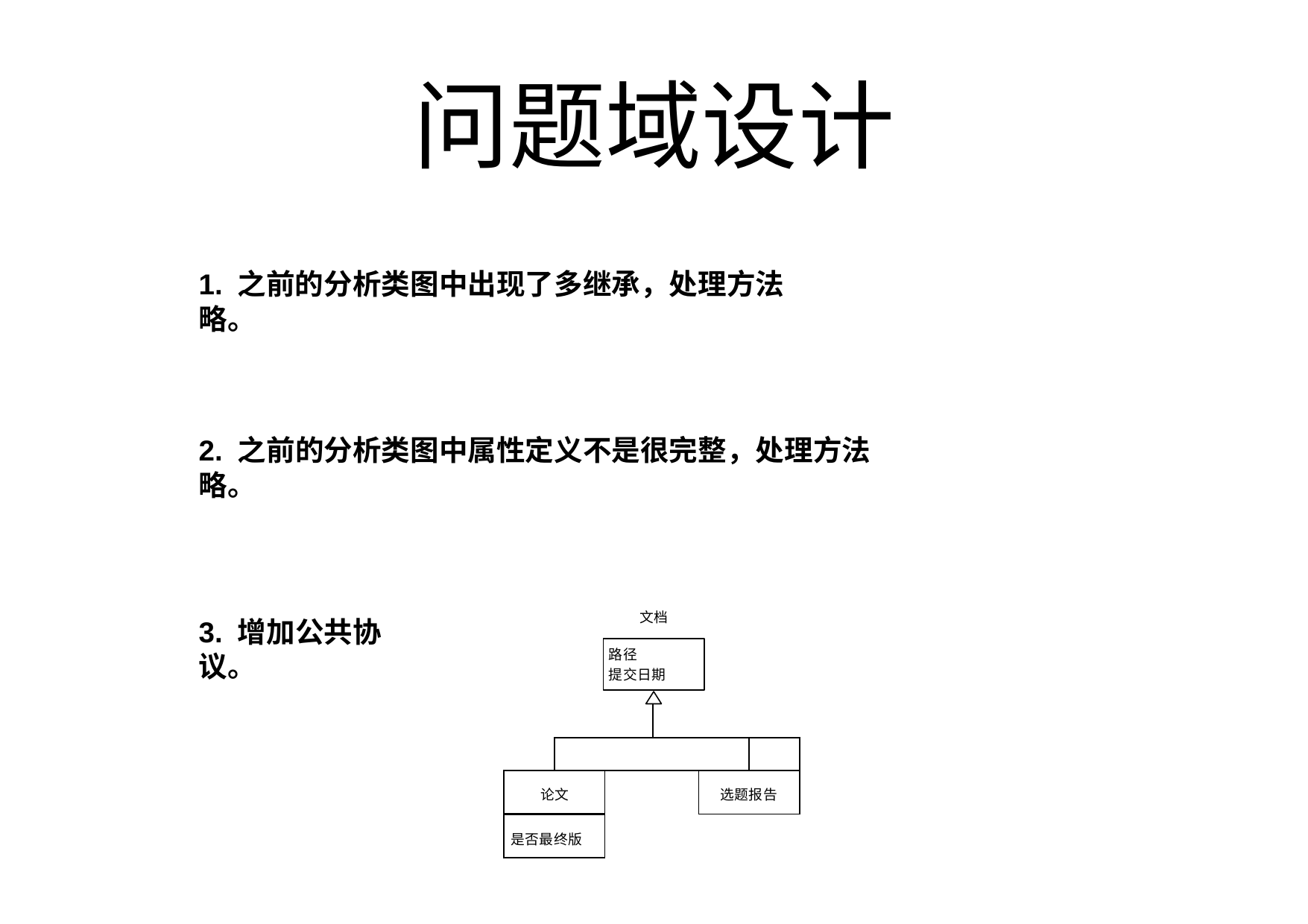

# 问题域设计
1. 之前的分析类图中出现了多继承，处理⽅法略。
2. 之前的分析类图中属性定义不是很完整，处理⽅法略。
⽂档
3. 增加公共协议。

路径
提交⽇期

|  |  |  |  |  |  |
| --- | --- | --- | --- | --- | --- |
|  |  |  |  |  |  |
| 论⽂ |  |  |  | 选题报告 |  |
| 是否最终版 |  |  |  |  |  |